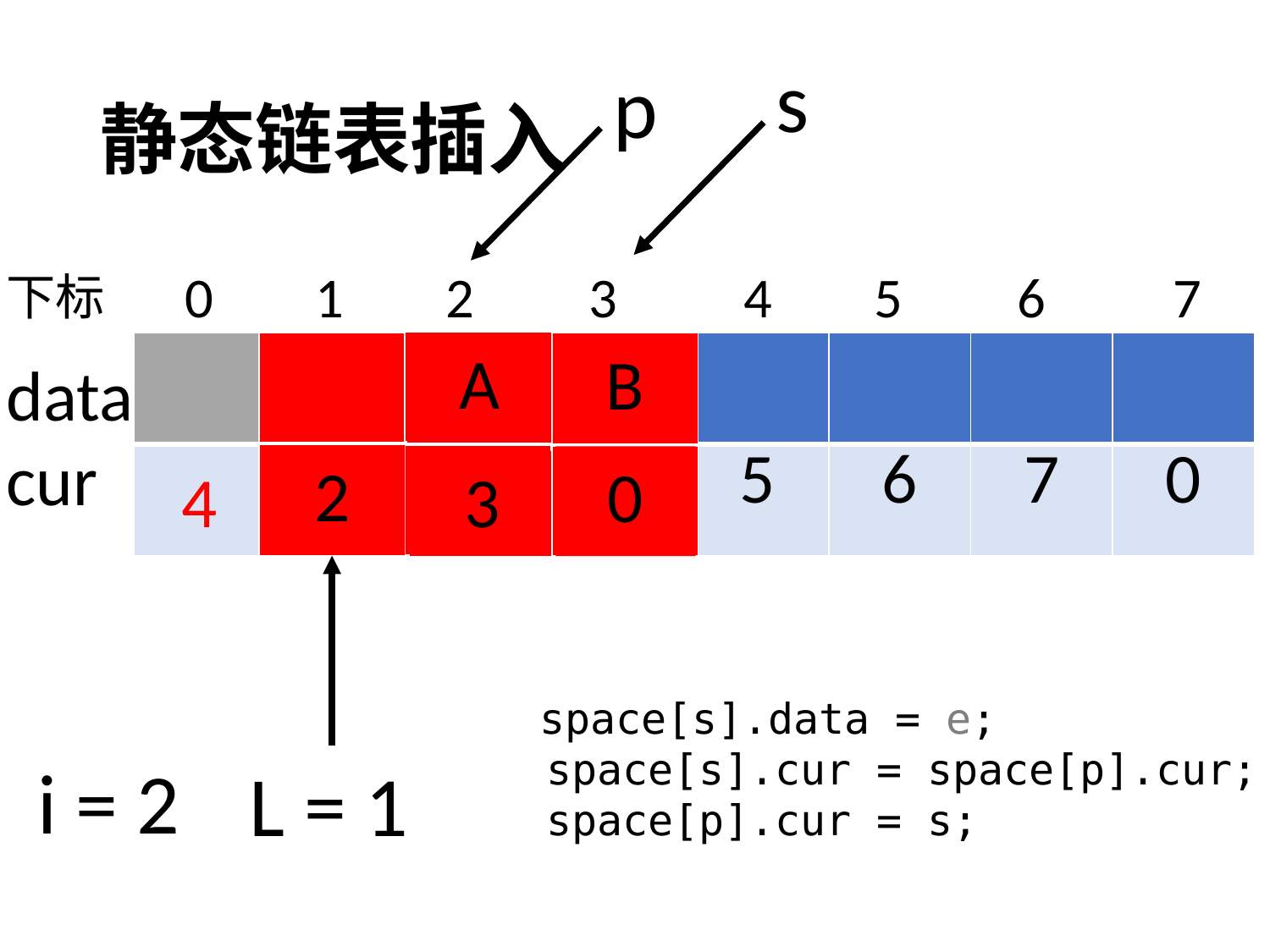

s
p
# 静态链表插入
0        1        2         3          4        5         6          7
下标

data
cur
|  |
| --- |
| 0 |
|  |
| --- |
| 0 |
A
|  |
| --- |
| 2 |
|  |  |  |  |  |  |  |  |
| --- | --- | --- | --- | --- | --- | --- | --- |
| 3 | 2 | 3 | 4 | 5 | 6 | 7 | 0 |
|  |
| --- |
| 4 |
B
2
0
4
3
 space[s].data = e;
 space[s].cur = space[p].cur;
 space[p].cur = s;
i = 2
L = 1